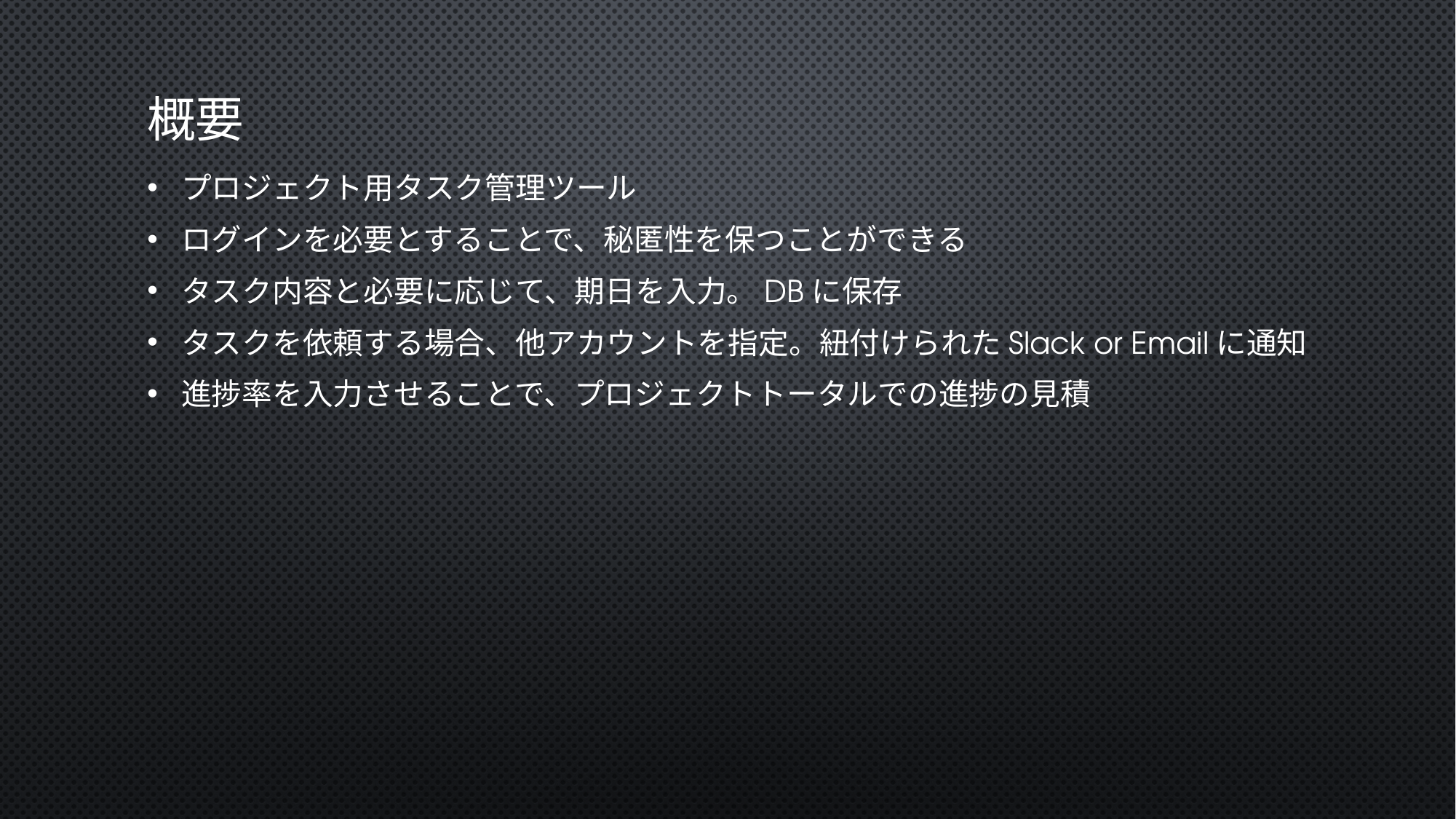

# 概要
プロジェクト用タスク管理ツール
ログインを必要とすることで、秘匿性を保つことができる
タスク内容と必要に応じて、期日を入力。DBに保存
タスクを依頼する場合、他アカウントを指定。紐付けられたSlack or Emailに通知
進捗率を入力させることで、プロジェクトトータルでの進捗の見積